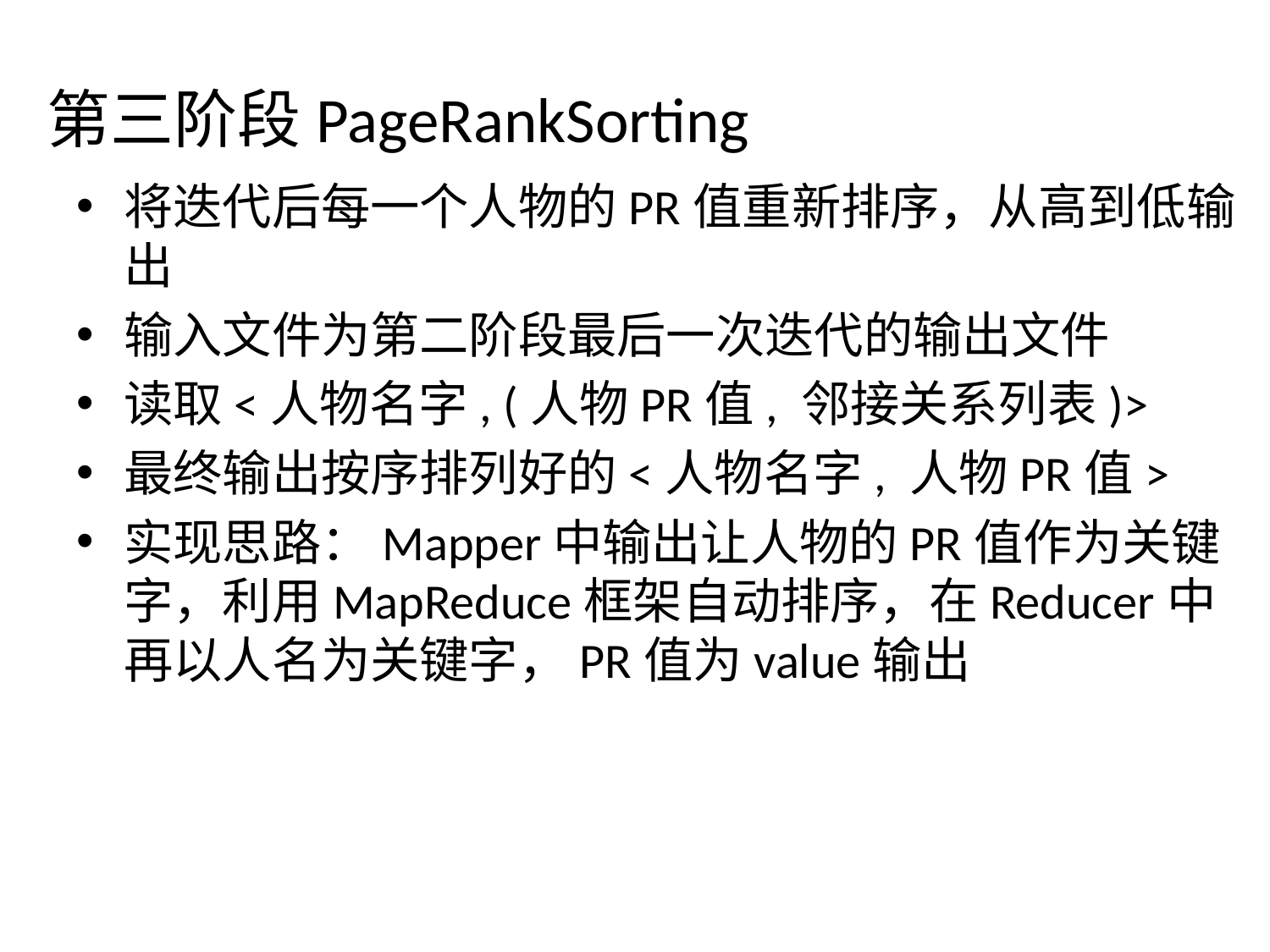

# 第三阶段PageRankSorting
将迭代后每一个人物的PR值重新排序，从高到低输出
输入文件为第二阶段最后一次迭代的输出文件
读取<人物名字, (人物PR值, 邻接关系列表)>
最终输出按序排列好的<人物名字, 人物PR值>
实现思路：Mapper中输出让人物的PR值作为关键字，利用MapReduce框架自动排序，在Reducer中再以人名为关键字，PR值为value输出